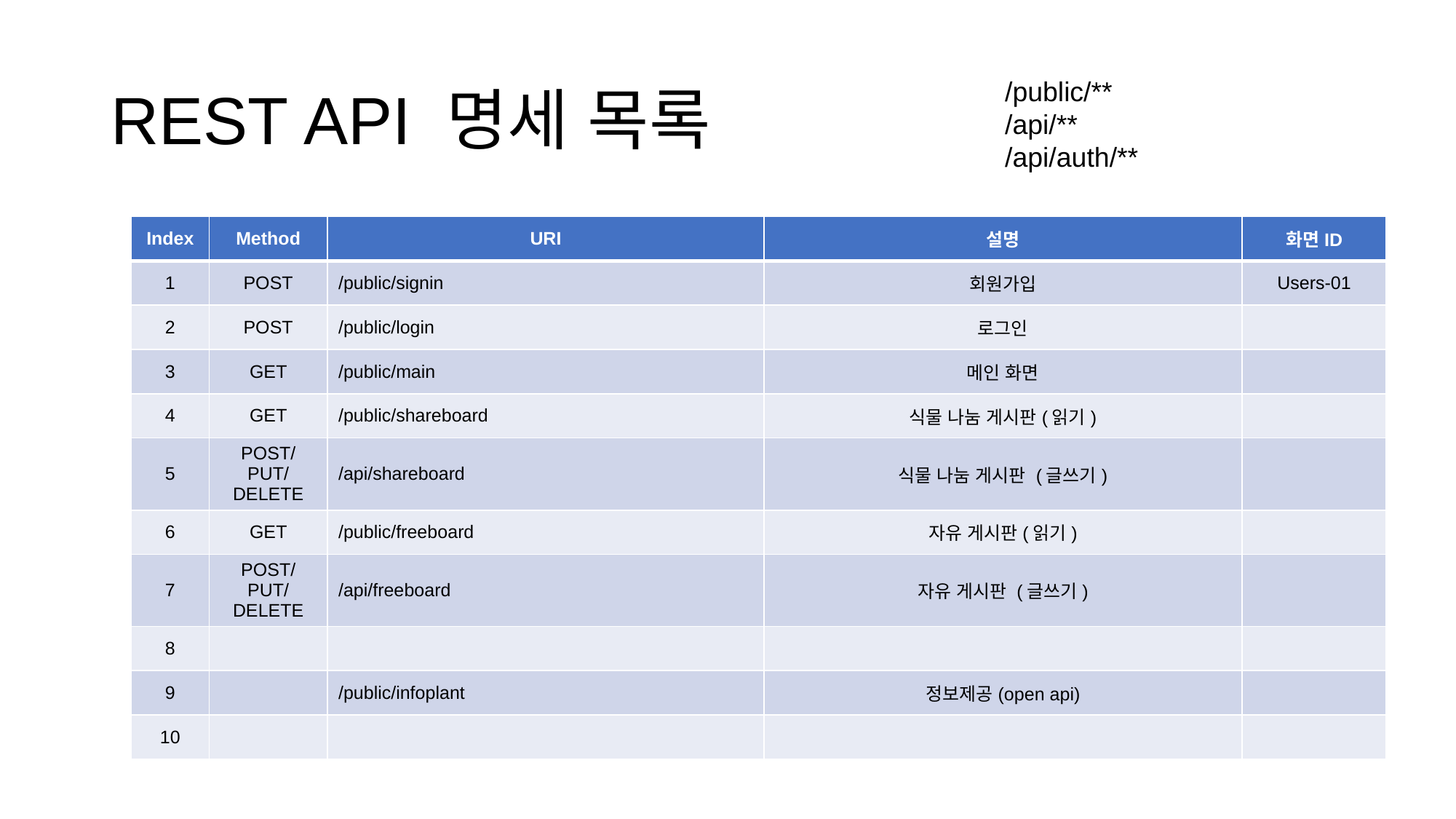

# REST API 명세 목록
/public/**
/api/**
/api/auth/**
| Index | Method | URI | 설명 | 화면ID |
| --- | --- | --- | --- | --- |
| 1 | POST | /public/signin | 회원가입 | Users-01 |
| 2 | POST | /public/login | 로그인 |  |
| 3 | GET | /public/main | 메인 화면 |  |
| 4 | GET | /public/shareboard | 식물 나눔 게시판(읽기) |  |
| 5 | POST/PUT/DELETE | /api/shareboard | 식물 나눔 게시판 (글쓰기) |  |
| 6 | GET | /public/freeboard | 자유 게시판(읽기) |  |
| 7 | POST/PUT/DELETE | /api/freeboard | 자유 게시판 (글쓰기) |  |
| 8 |  |  |  |  |
| 9 |  | /public/infoplant | 정보제공(open api) |  |
| 10 |  |  |  |  |